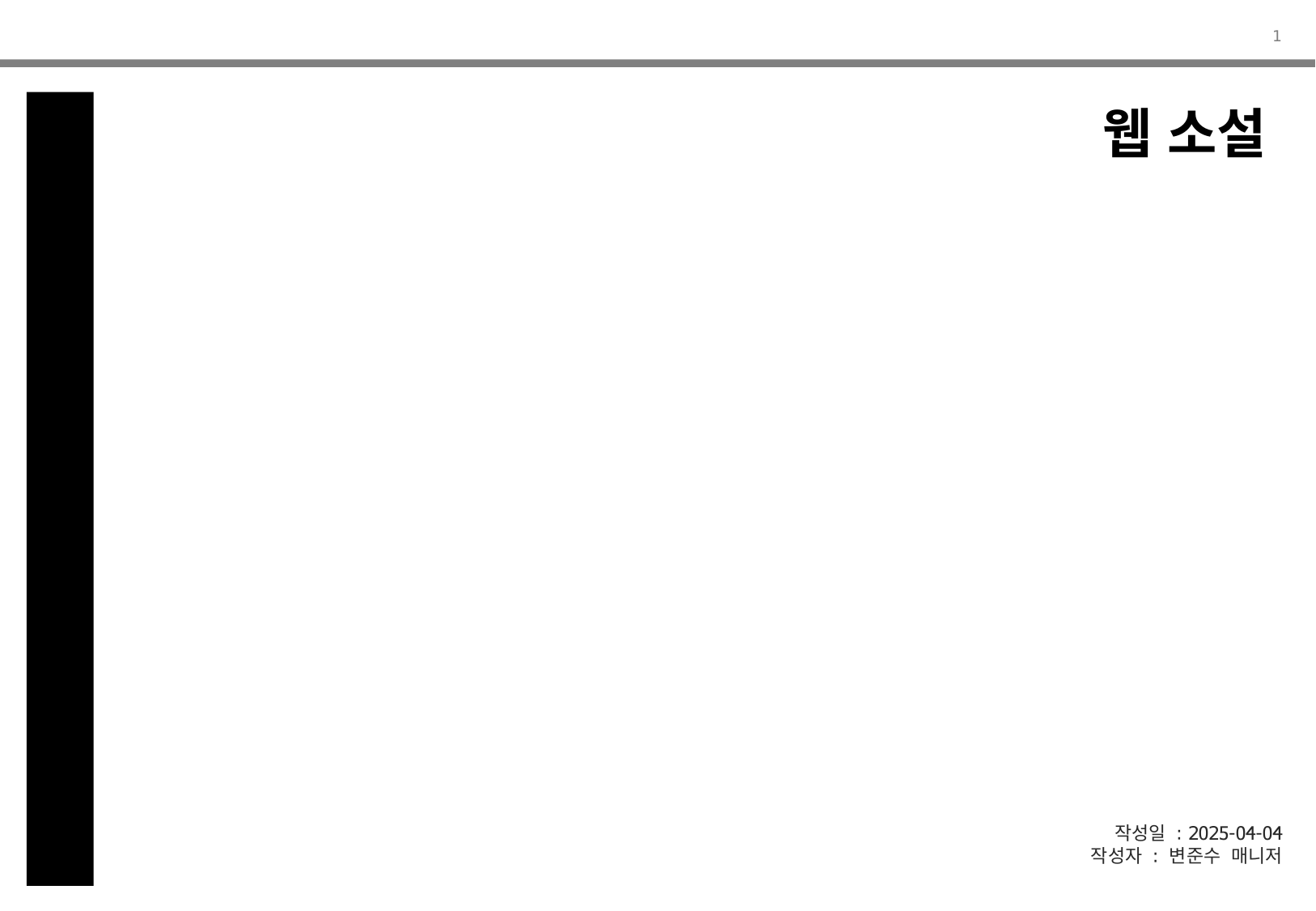

웹 소설
작성일 : 2025-04-04
작성자 : 변준수  매니저